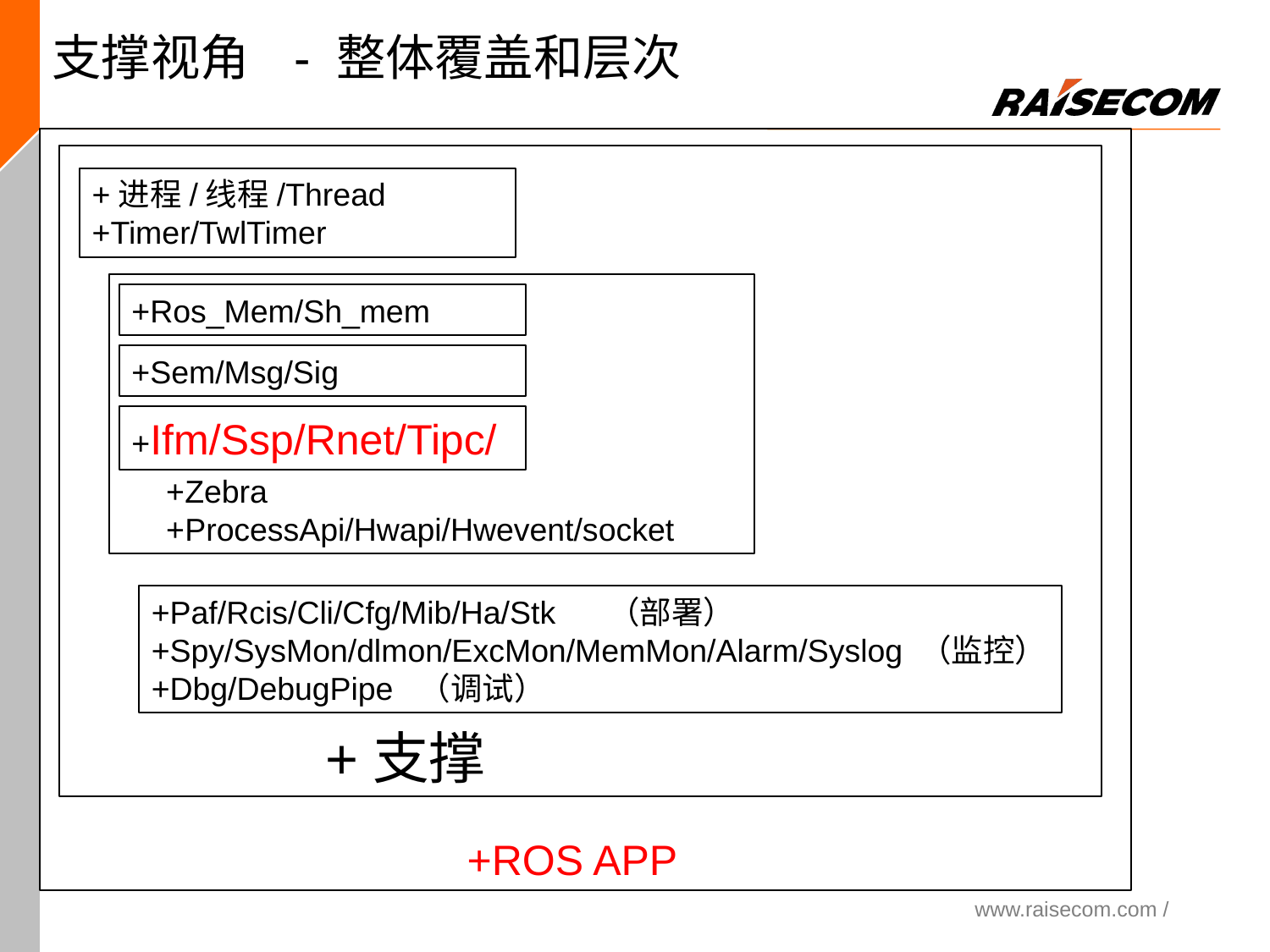

支撑视角   - 整体覆盖和层次

                                   +ROS APP

		+支撑
+进程/线程/Thread
+Timer/TwlTimer

     +Zebra
     +ProcessApi/Hwapi/Hwevent/socket
+Ros_Mem/Sh_mem
+Sem/Msg/Sig
+Ifm/Ssp/Rnet/Tipc/
+Paf/Rcis/Cli/Cfg/Mib/Ha/Stk     （部署）
+Spy/SysMon/dlmon/ExcMon/MemMon/Alarm/Syslog （监控）
+Dbg/DebugPipe  （调试）